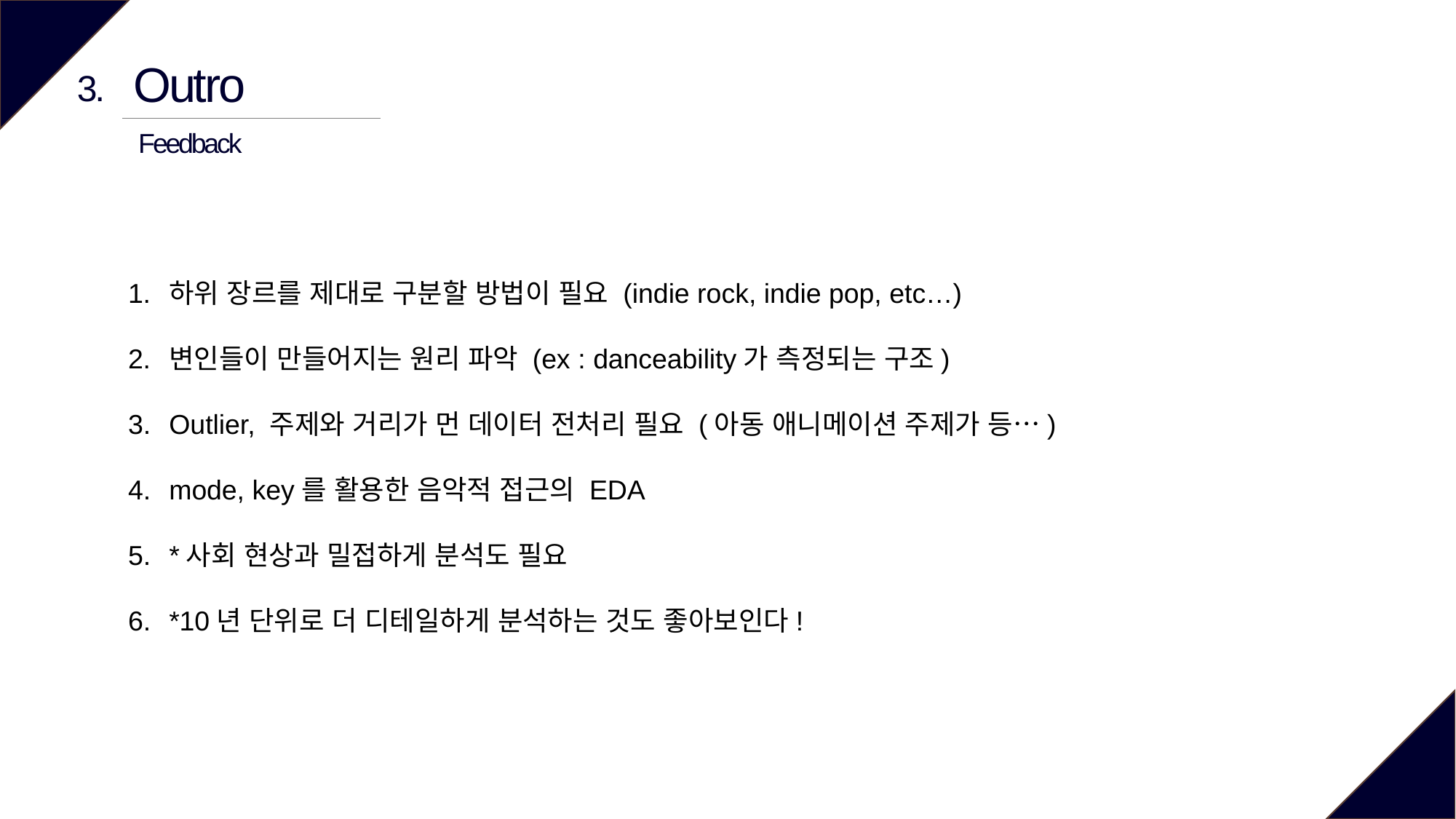

Outro
3.
Feedback
하위 장르를 제대로 구분할 방법이 필요 (indie rock, indie pop, etc…)
변인들이 만들어지는 원리 파악 (ex : danceability가 측정되는 구조)
Outlier, 주제와 거리가 먼 데이터 전처리 필요 (아동 애니메이션 주제가 등…)
mode, key를 활용한 음악적 접근의 EDA
*사회 현상과 밀접하게 분석도 필요
*10년 단위로 더 디테일하게 분석하는 것도 좋아보인다!